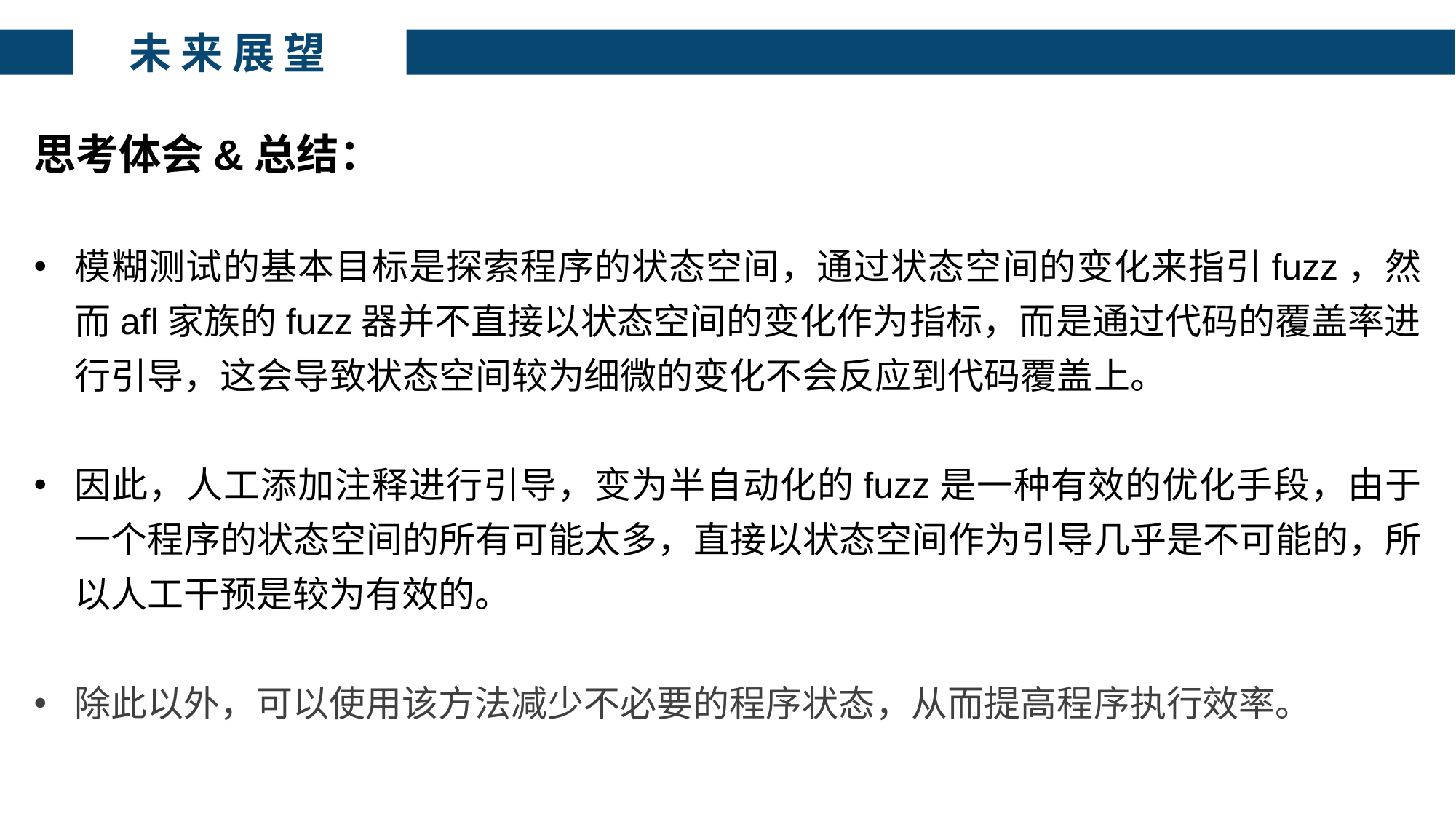

未来展望

思考体会&总结：

模糊测试的基本目标是探索程序的状态空间，通过状态空间的变化来指引fuzz，然而afl家族的fuzz器并不直接以状态空间的变化作为指标，而是通过代码的覆盖率进行引导，这会导致状态空间较为细微的变化不会反应到代码覆盖上。

因此，人工添加注释进行引导，变为半自动化的fuzz是一种有效的优化手段，由于一个程序的状态空间的所有可能太多，直接以状态空间作为引导几乎是不可能的，所以人工干预是较为有效的。

除此以外，可以使用该方法减少不必要的程序状态，从而提高程序执行效率。